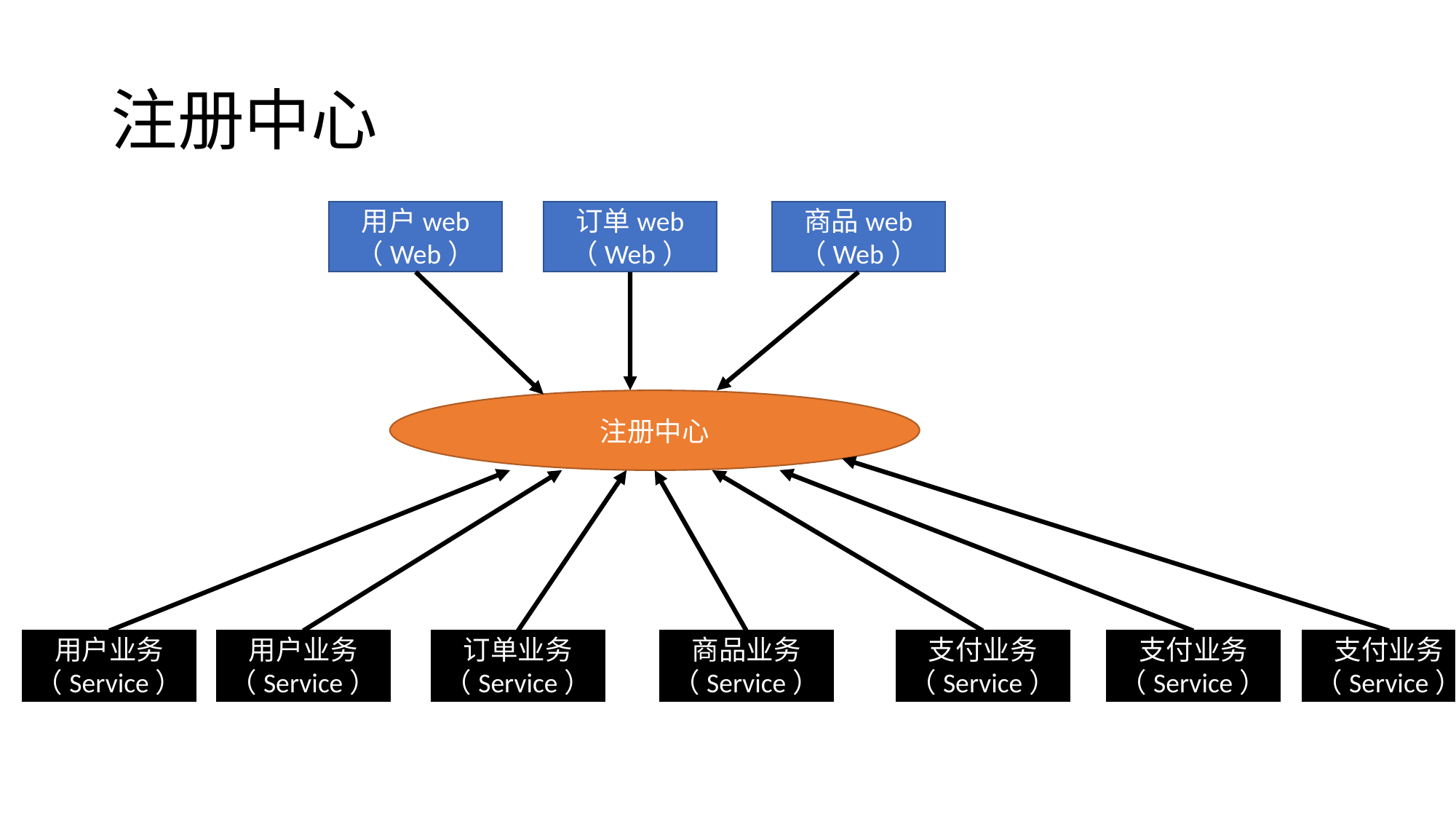

# 注册中心
用户web
（Web）
订单web
（Web）
商品web
（Web）
注册中心
用户业务
（Service）
用户业务
（Service）
订单业务
（Service）
商品业务
（Service）
支付业务
（Service）
支付业务
（Service）
支付业务
（Service）